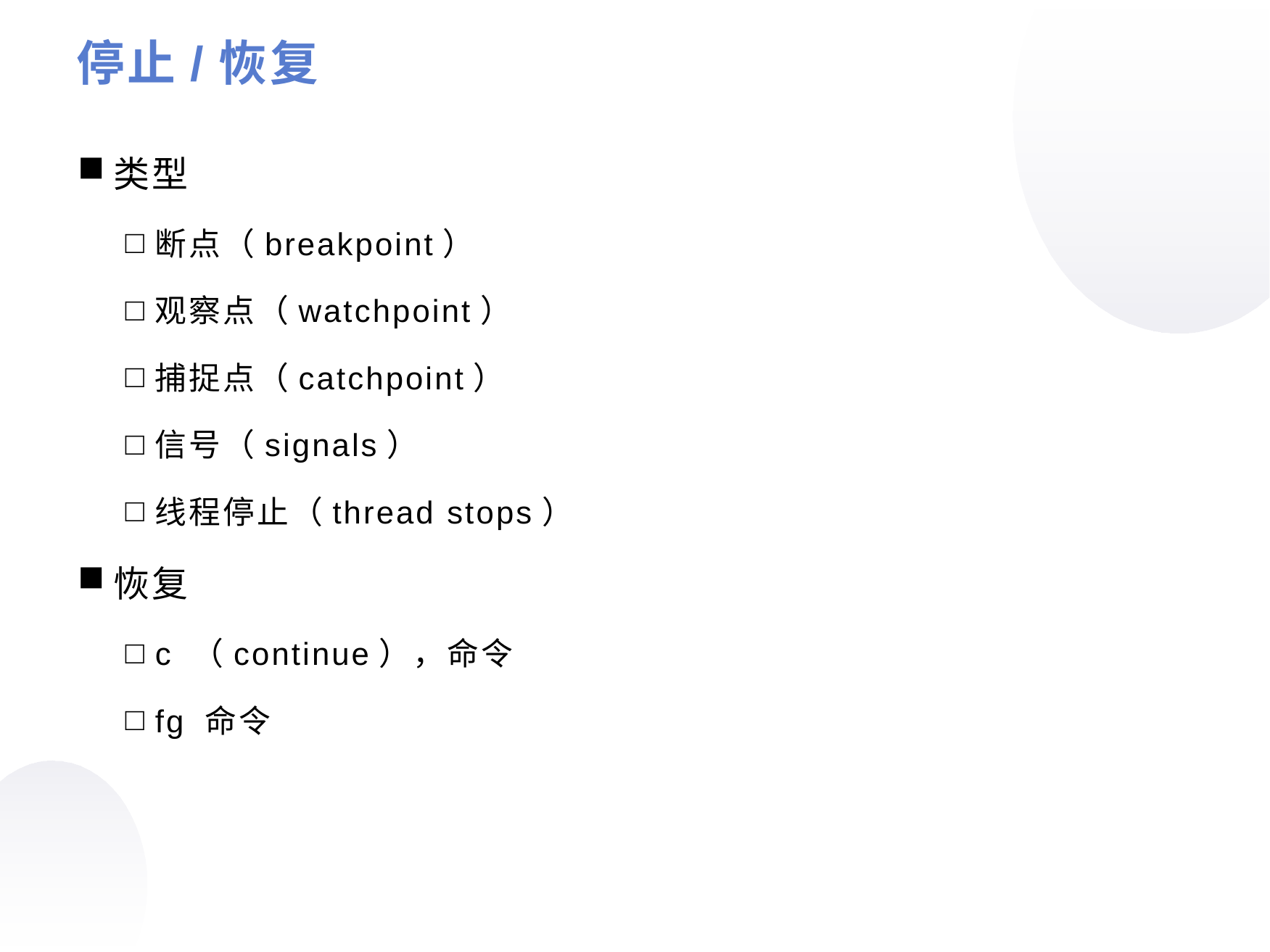

停止/恢复
类型
断点（breakpoint）
观察点（watchpoint）
捕捉点（catchpoint）
信号（signals）
线程停止（thread stops）
恢复
c （continue），命令
fg 命令